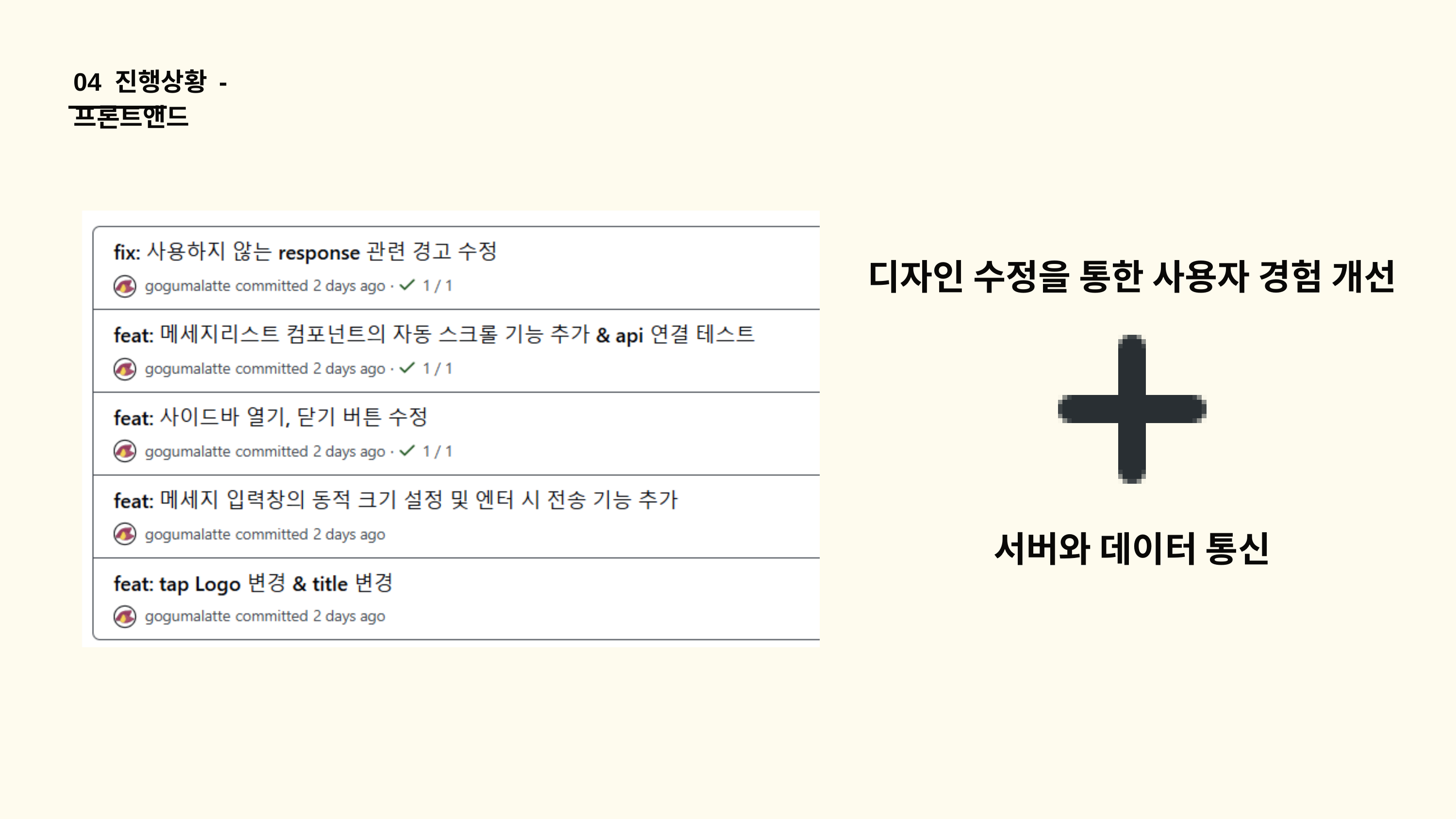

04 진행상황 - 프론트앤드

디자인 수정을 통한 사용자 경험 개선

서버와 데이터 통신